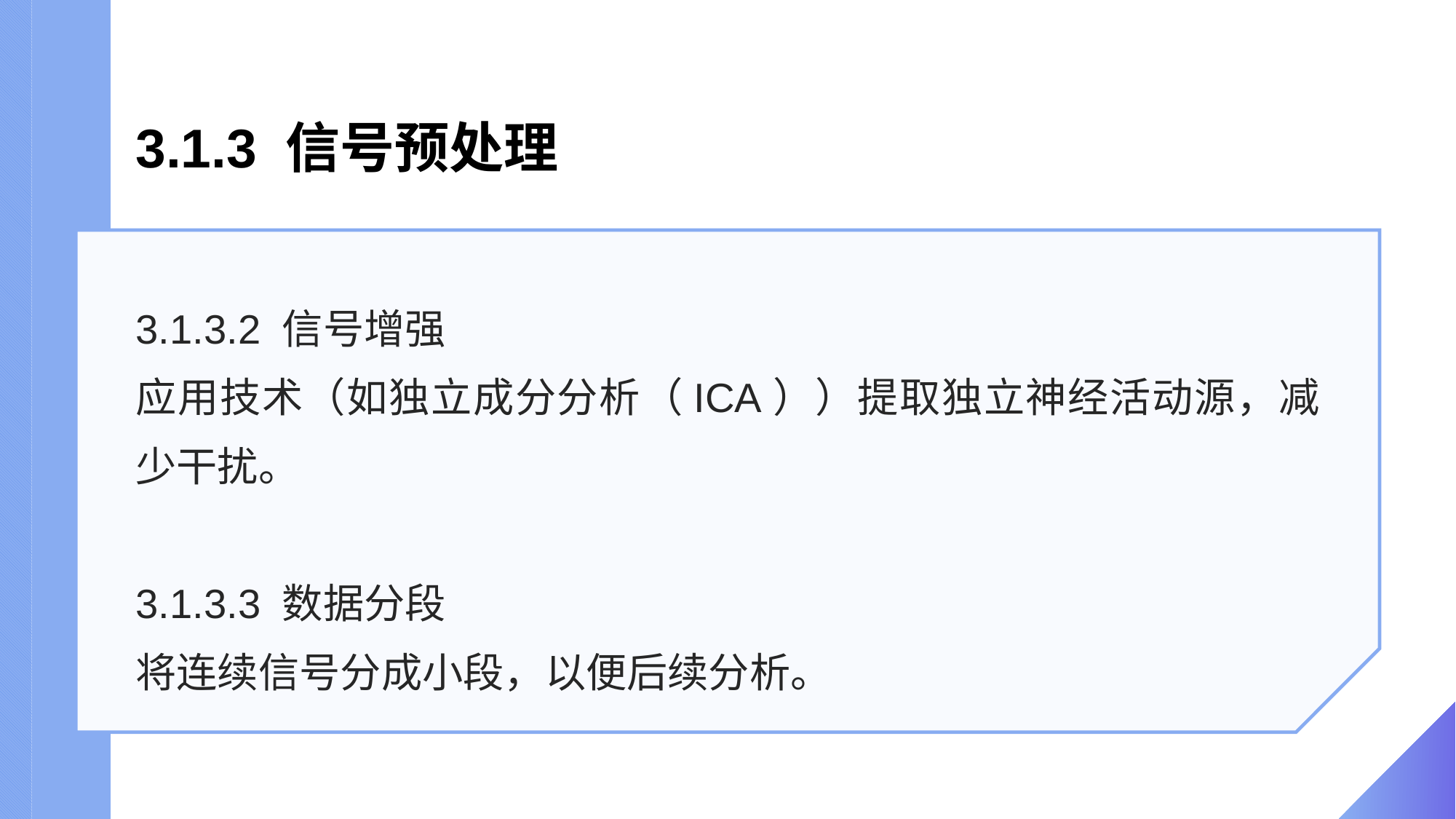

# 3.1.3 信号预处理
3.1.3.2 信号增强
应用技术（如独立成分分析（ICA））提取独立神经活动源，减少干扰。

3.1.3.3 数据分段
将连续信号分成小段，以便后续分析。